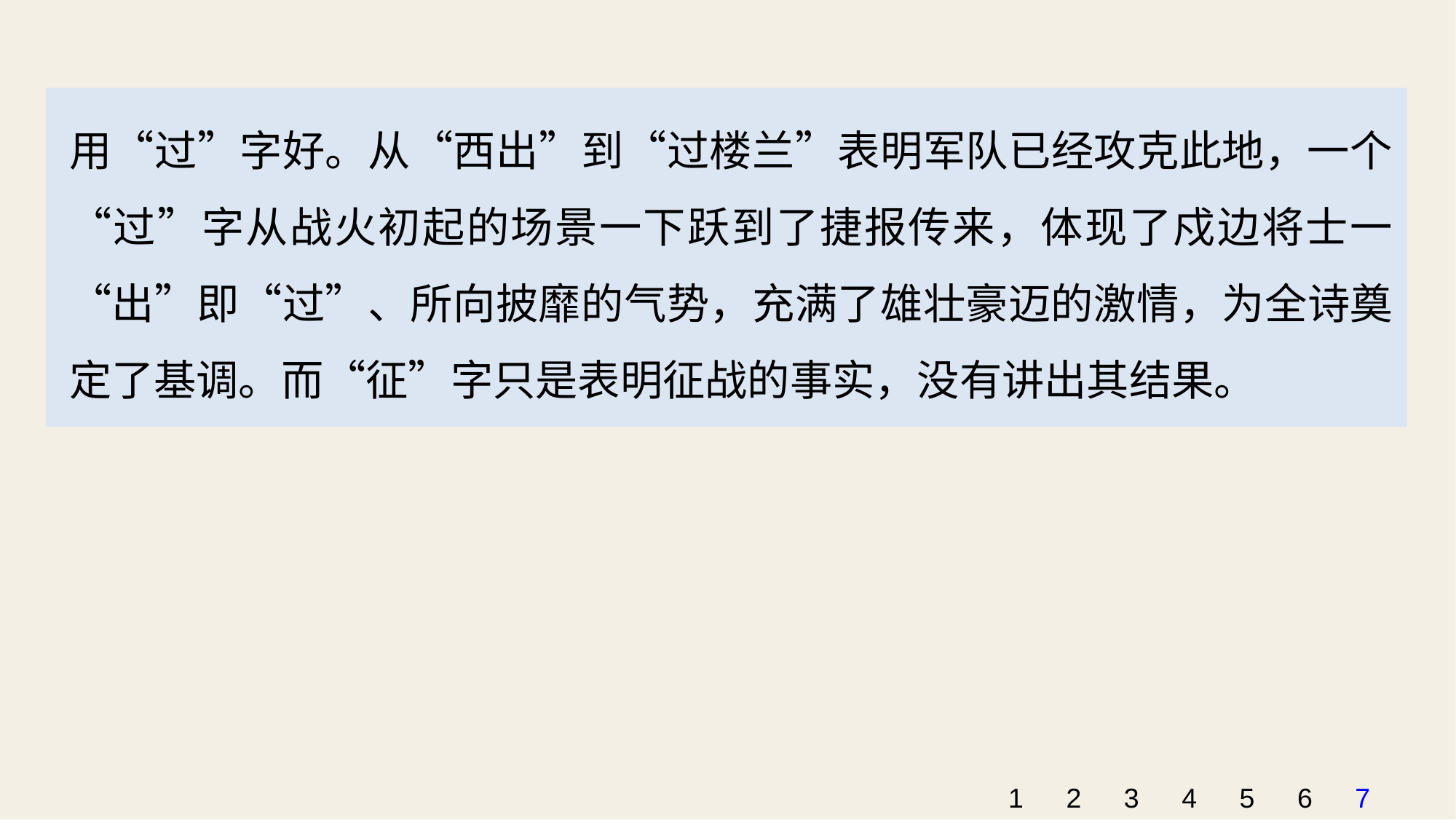

用“过”字好。从“西出”到“过楼兰”表明军队已经攻克此地，一个“过”字从战火初起的场景一下跃到了捷报传来，体现了戍边将士一“出”即“过”、所向披靡的气势，充满了雄壮豪迈的激情，为全诗奠定了基调。而“征”字只是表明征战的事实，没有讲出其结果。
1
2
3
4
5
6
7